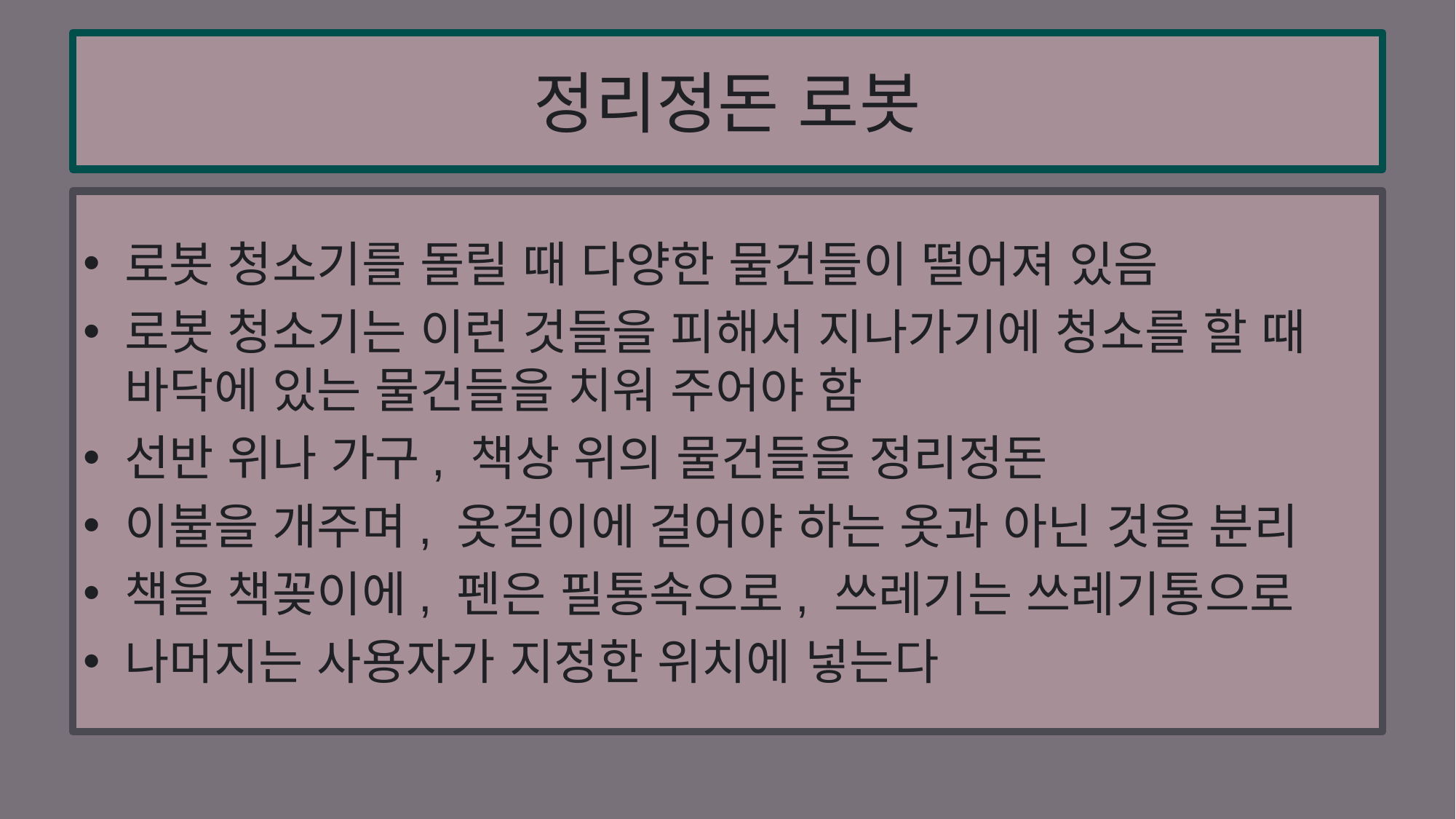

# 정리정돈 로봇
로봇 청소기를 돌릴 때 다양한 물건들이 떨어져 있음
로봇 청소기는 이런 것들을 피해서 지나가기에 청소를 할 때 바닥에 있는 물건들을 치워 주어야 함
선반 위나 가구, 책상 위의 물건들을 정리정돈
이불을 개주며, 옷걸이에 걸어야 하는 옷과 아닌 것을 분리
책을 책꽂이에, 펜은 필통속으로, 쓰레기는 쓰레기통으로
나머지는 사용자가 지정한 위치에 넣는다